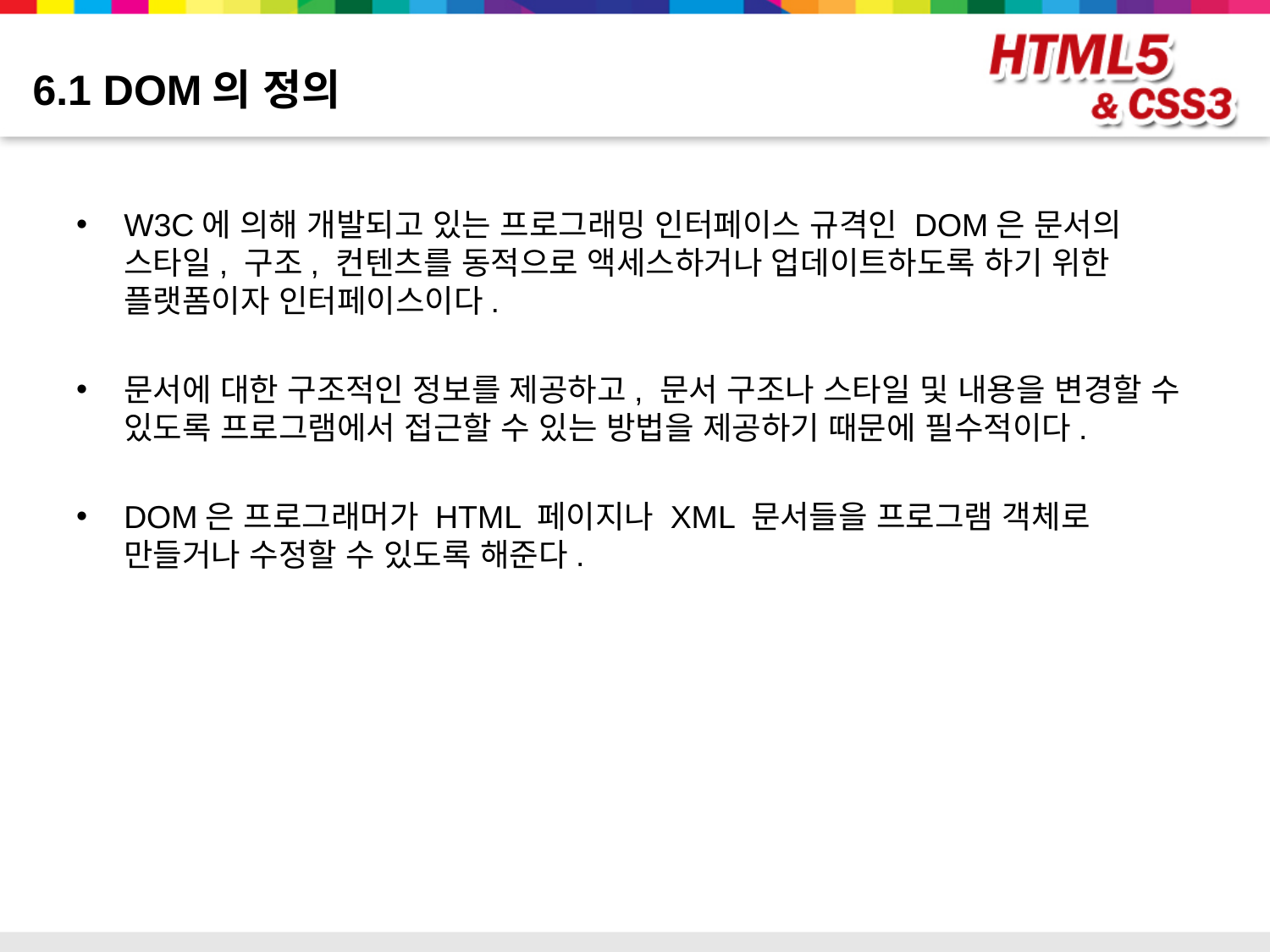

# 6.1 DOM의 정의
W3C에 의해 개발되고 있는 프로그래밍 인터페이스 규격인 DOM은 문서의 스타일, 구조, 컨텐츠를 동적으로 액세스하거나 업데이트하도록 하기 위한 플랫폼이자 인터페이스이다.

문서에 대한 구조적인 정보를 제공하고, 문서 구조나 스타일 및 내용을 변경할 수 있도록 프로그램에서 접근할 수 있는 방법을 제공하기 때문에 필수적이다.

DOM은 프로그래머가 HTML 페이지나 XML 문서들을 프로그램 객체로 만들거나 수정할 수 있도록 해준다.